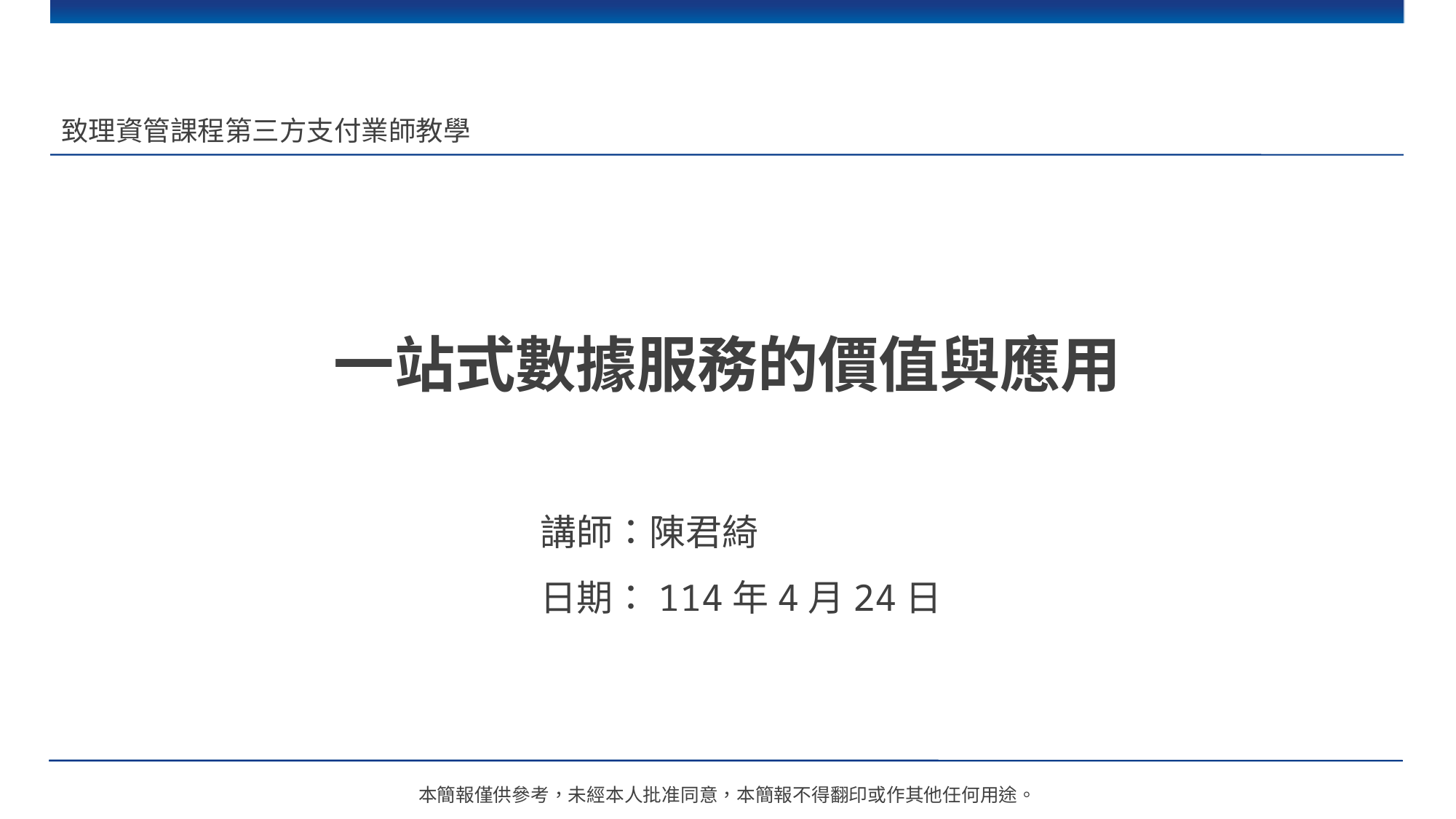

致理資管課程第三方支付業師教學
# 一站式數據服務的價值與應用
講師：陳君綺
日期：114年4月24日